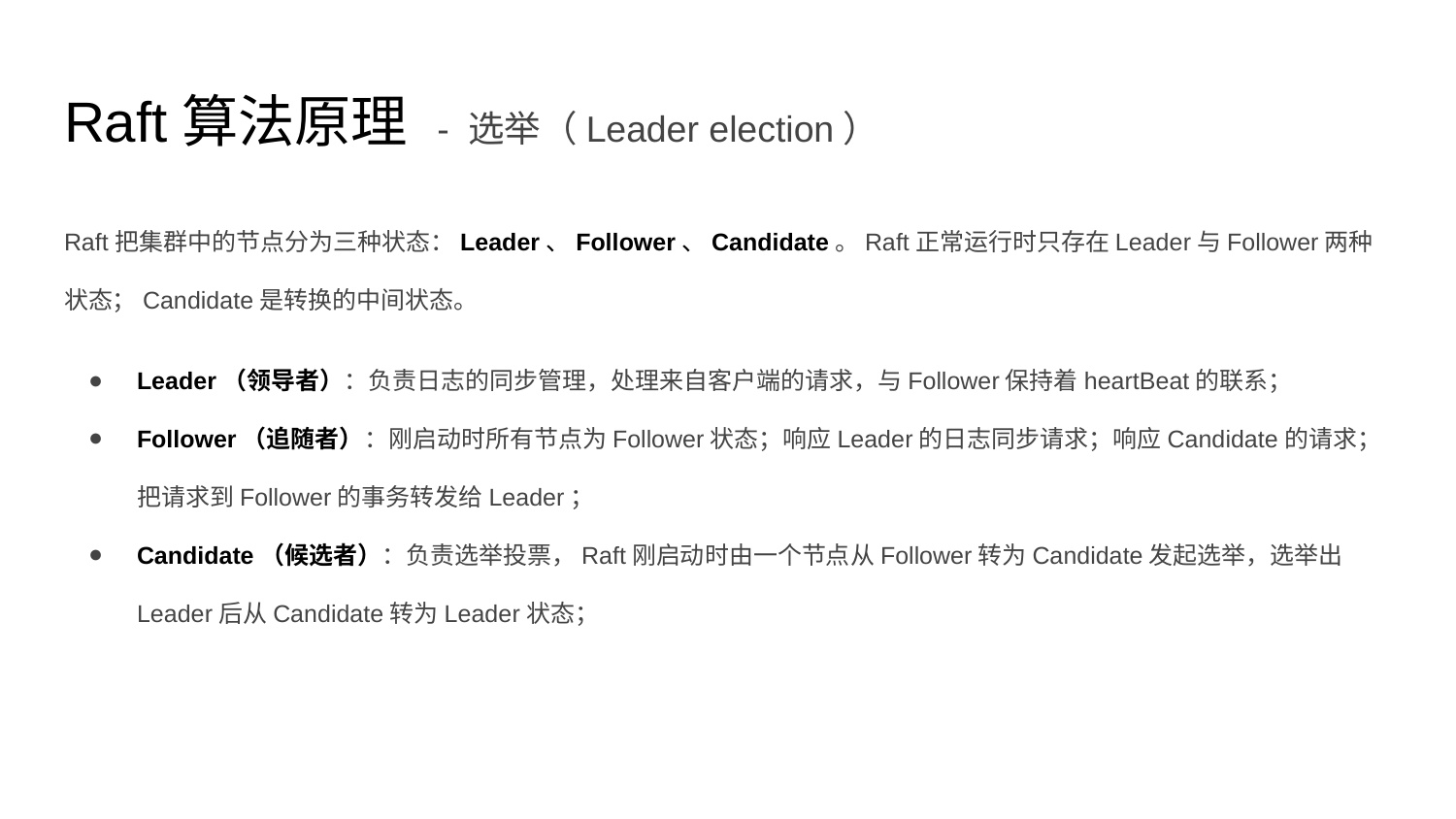

# Raft算法原理 - 选举（Leader election）

Raft把集群中的节点分为三种状态：Leader、Follower、Candidate。Raft正常运行时只存在Leader与Follower两种状态；Candidate是转换的中间状态。
Leader（领导者）：负责日志的同步管理，处理来自客户端的请求，与Follower保持着heartBeat的联系；
Follower（追随者）：刚启动时所有节点为Follower状态；响应Leader的日志同步请求；响应Candidate的请求；把请求到Follower的事务转发给Leader；
Candidate（候选者）：负责选举投票，Raft刚启动时由一个节点从Follower转为Candidate发起选举，选举出Leader后从Candidate转为Leader状态；